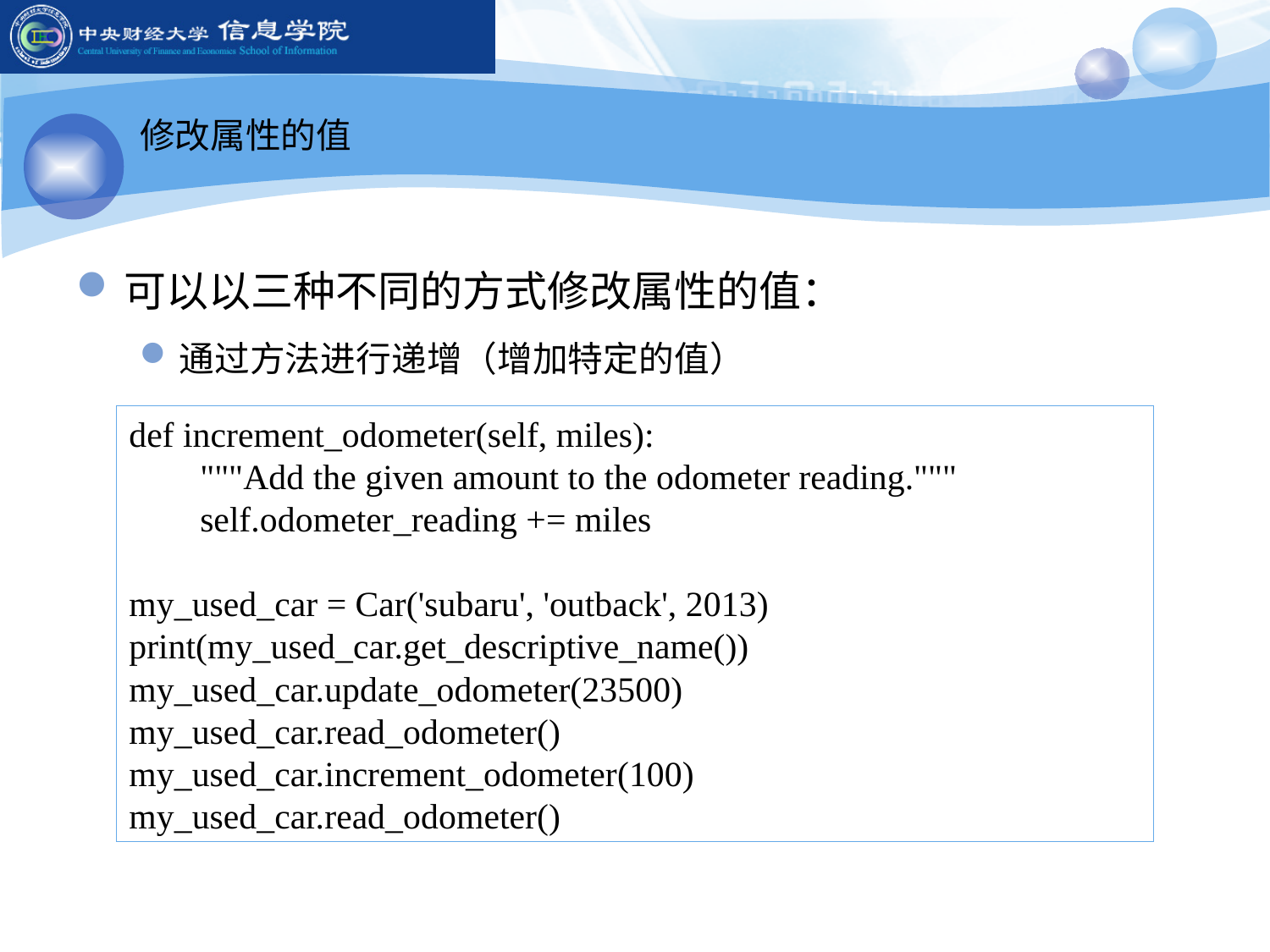

修改属性的值
可以以三种不同的方式修改属性的值：
通过方法进行递增（增加特定的值）
def increment_odometer(self, miles):
        """Add the given amount to the odometer reading."""
        self.odometer_reading += miles

my_used_car = Car('subaru', 'outback', 2013)
print(my_used_car.get_descriptive_name())
my_used_car.update_odometer(23500)
my_used_car.read_odometer()
my_used_car.increment_odometer(100)
my_used_car.read_odometer()